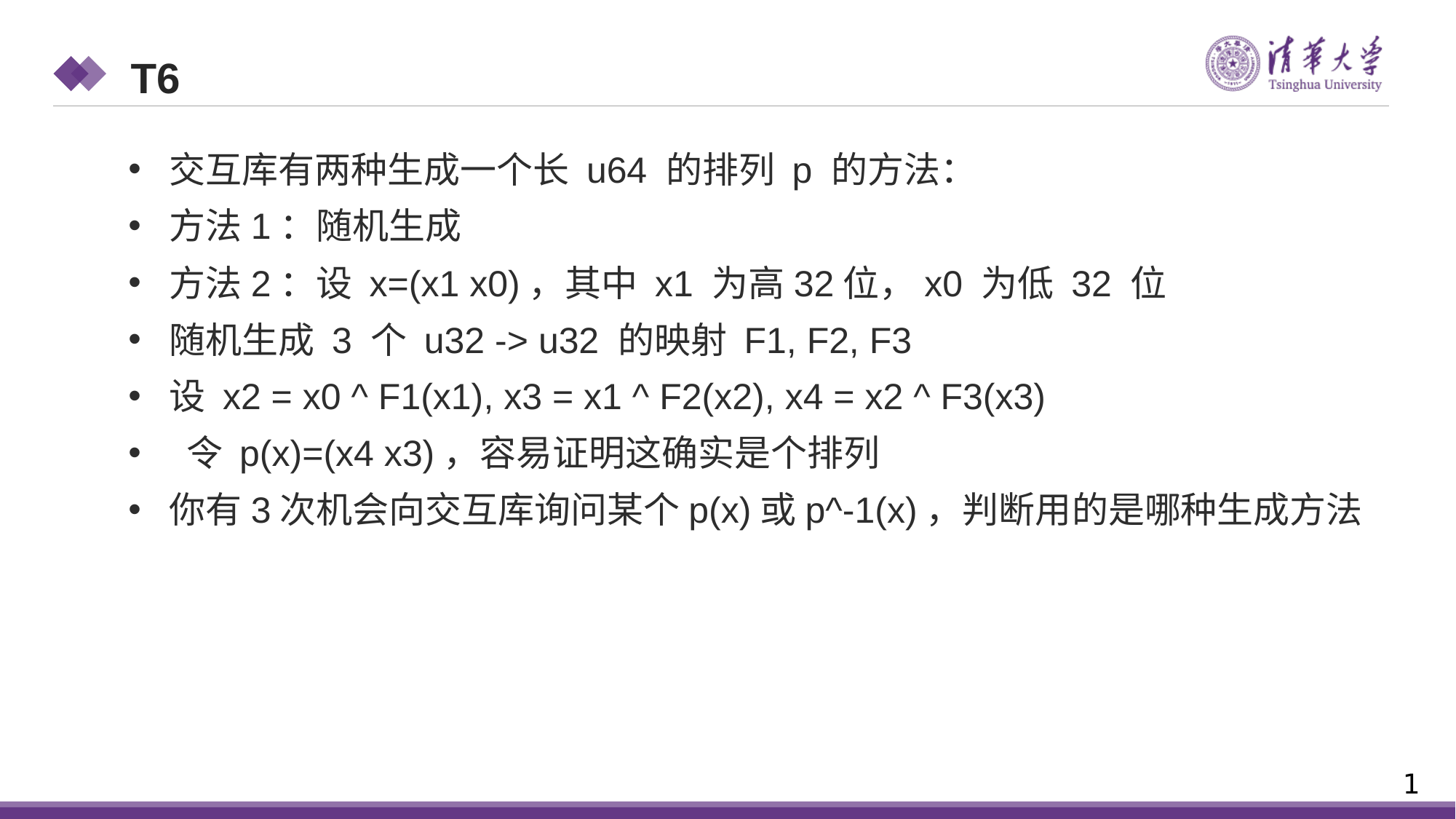

T6
交互库有两种生成一个长 u64 的排列 p 的方法：
方法1：随机生成
方法2：设 x=(x1 x0)，其中 x1 为高32位，x0 为低 32 位
随机生成 3 个 u32 -> u32 的映射 F1, F2, F3
设 x2 = x0 ^ F1(x1), x3 = x1 ^ F2(x2), x4 = x2 ^ F3(x3)
 令 p(x)=(x4 x3)，容易证明这确实是个排列
你有3次机会向交互库询问某个p(x)或p^-1(x)，判断用的是哪种生成方法

1